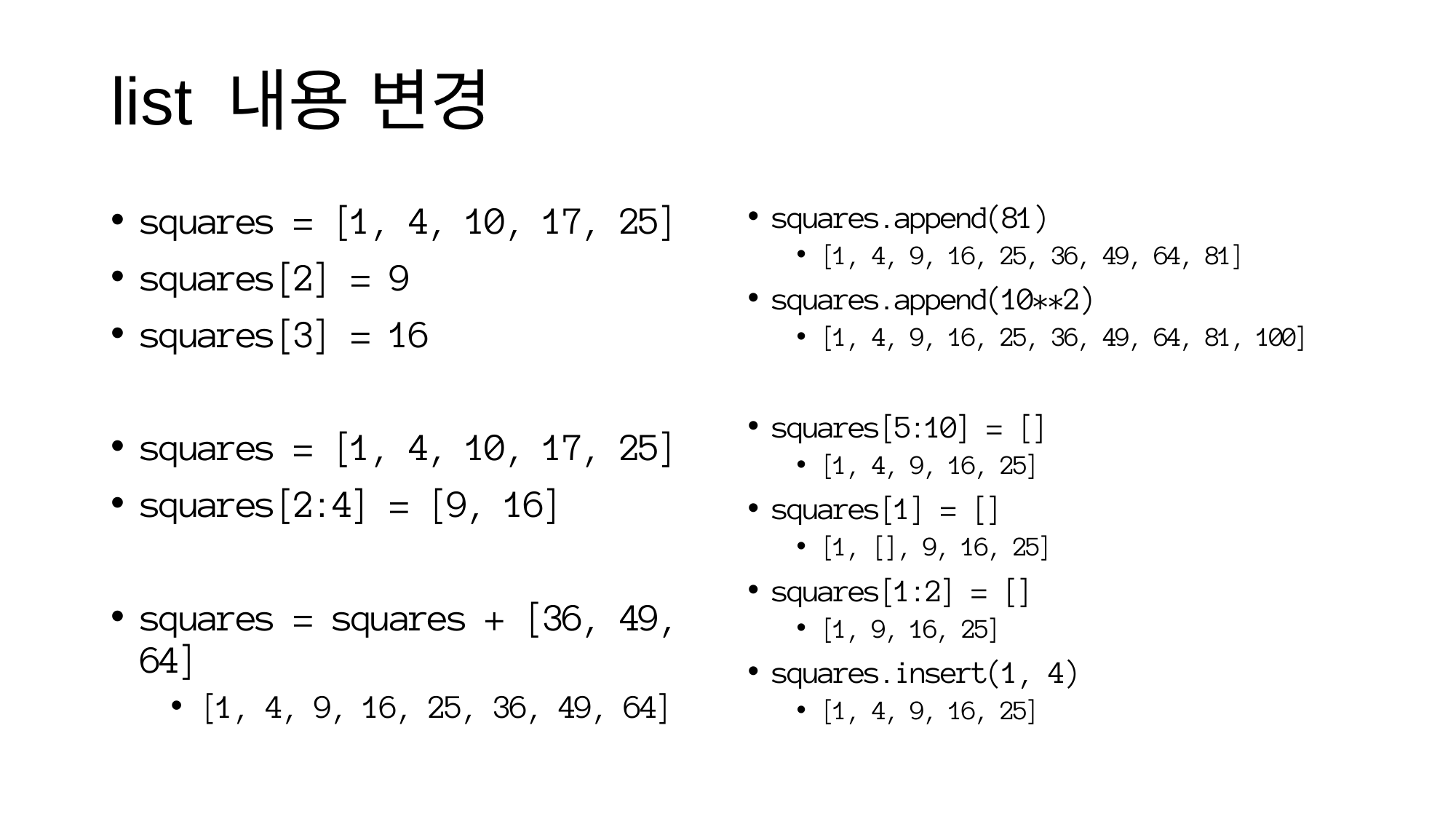

# list 내용 변경
squares = [1, 4, 10, 17, 25]
squares[2] = 9
squares[3] = 16

squares = [1, 4, 10, 17, 25]
squares[2:4] = [9, 16]

squares = squares + [36, 49, 64]
[1, 4, 9, 16, 25, 36, 49, 64]
squares.append(81)
[1, 4, 9, 16, 25, 36, 49, 64, 81]
squares.append(10**2)
[1, 4, 9, 16, 25, 36, 49, 64, 81, 100]

squares[5:10] = []
[1, 4, 9, 16, 25]
squares[1] = []
[1, [], 9, 16, 25]
squares[1:2] = []
[1, 9, 16, 25]
squares.insert(1, 4)
[1, 4, 9, 16, 25]